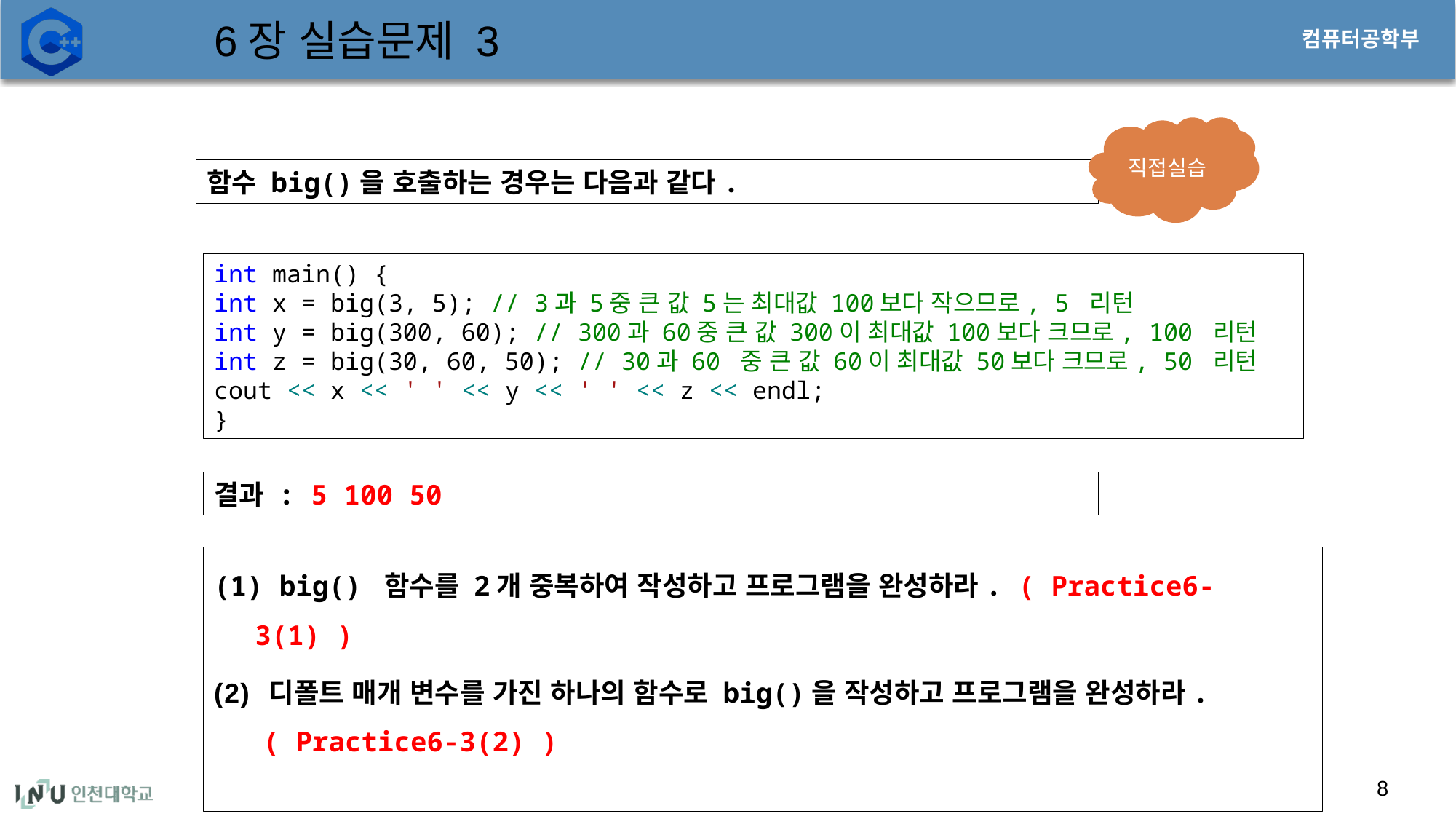

# 6장 실습문제 3
직접실습
함수 big()을 호출하는 경우는 다음과 같다.
int main() {
int x = big(3, 5); // 3과 5중 큰 값 5는 최대값 100보다 작으므로, 5 리턴
int y = big(300, 60); // 300과 60중 큰 값 300이 최대값 100보다 크므로, 100 리턴
int z = big(30, 60, 50); // 30과 60 중 큰 값 60이 최대값 50보다 크므로, 50 리턴
cout << x << ' ' << y << ' ' << z << endl;
}
결과 : 5 100 50
 big() 함수를 2개 중복하여 작성하고 프로그램을 완성하라. ( Practice6-3(1) )

 디폴트 매개 변수를 가진 하나의 함수로 big()을 작성하고 프로그램을 완성하라.
   ( Practice6-3(2) )